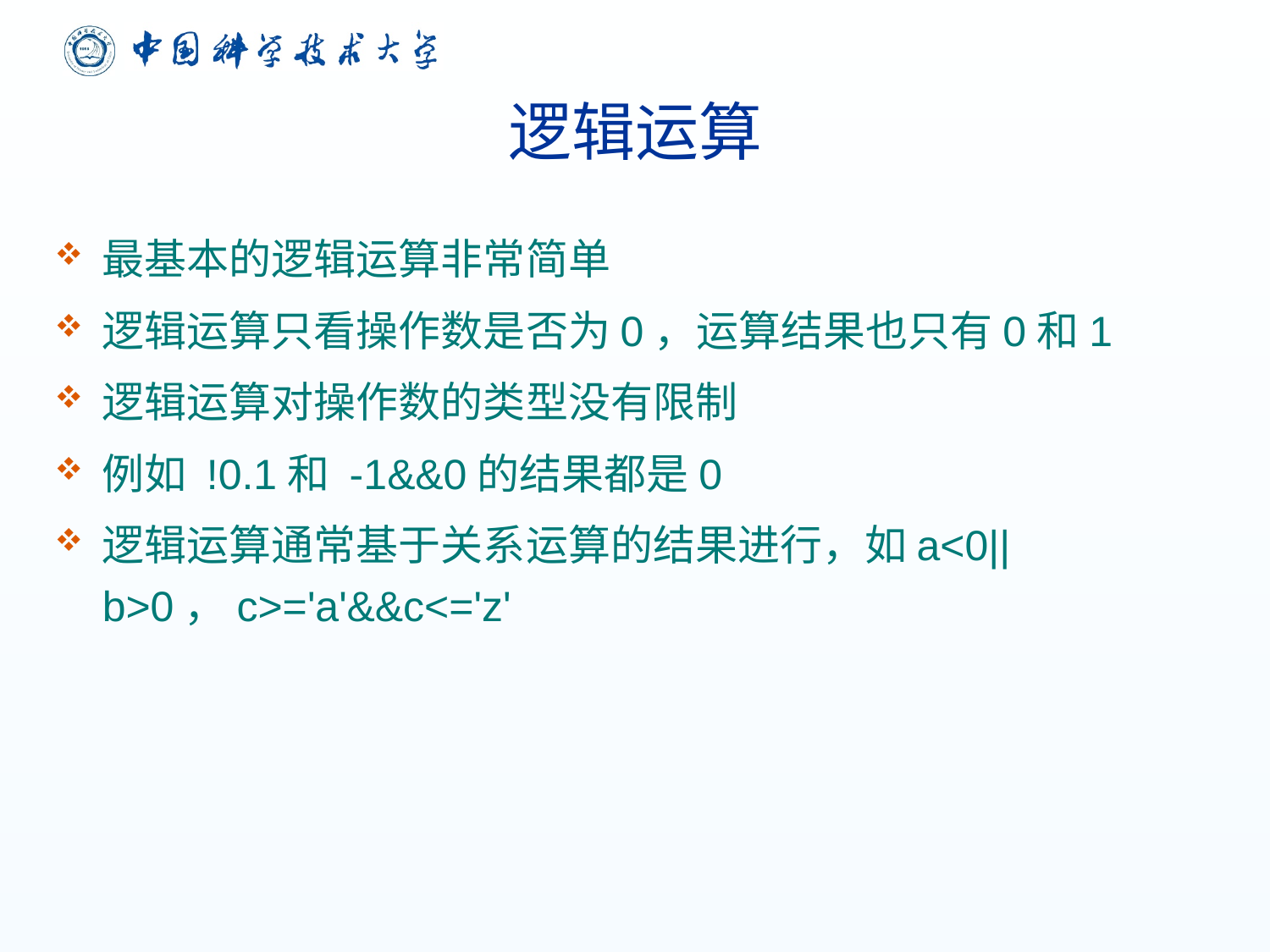

# 逻辑运算
最基本的逻辑运算非常简单
逻辑运算只看操作数是否为0，运算结果也只有0和1
逻辑运算对操作数的类型没有限制
例如 !0.1和 -1&&0的结果都是0
逻辑运算通常基于关系运算的结果进行，如a<0||b>0，c>='a'&&c<='z'